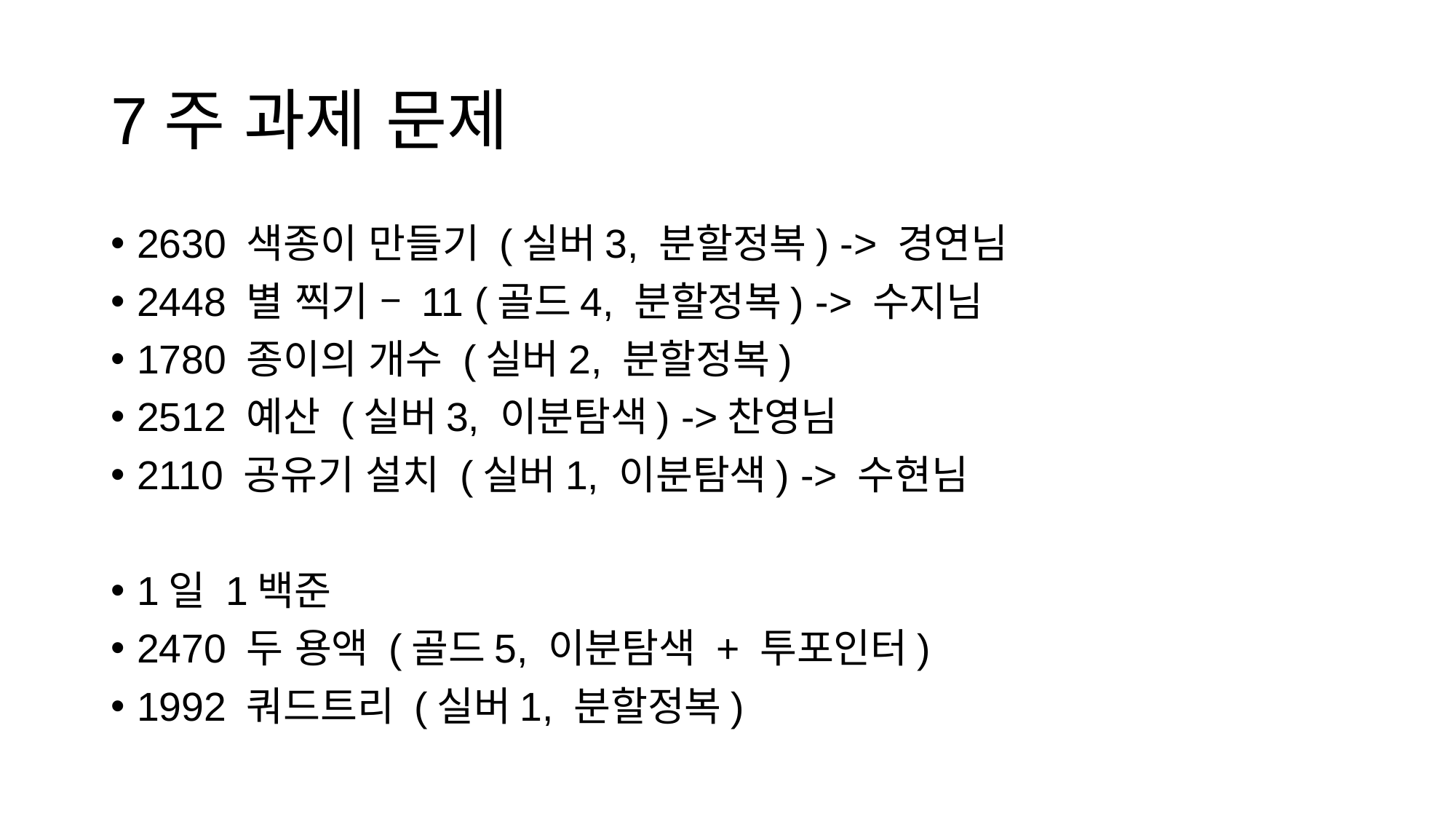

# 7주 과제 문제
2630 색종이 만들기 (실버3, 분할정복) -> 경연님
2448 별 찍기 – 11 (골드4, 분할정복) -> 수지님
1780 종이의 개수 (실버2, 분할정복)
2512 예산 (실버3, 이분탐색) ->찬영님
2110 공유기 설치 (실버1, 이분탐색) -> 수현님

1일 1백준
2470 두 용액 (골드5, 이분탐색 + 투포인터)
1992 쿼드트리 (실버1, 분할정복)